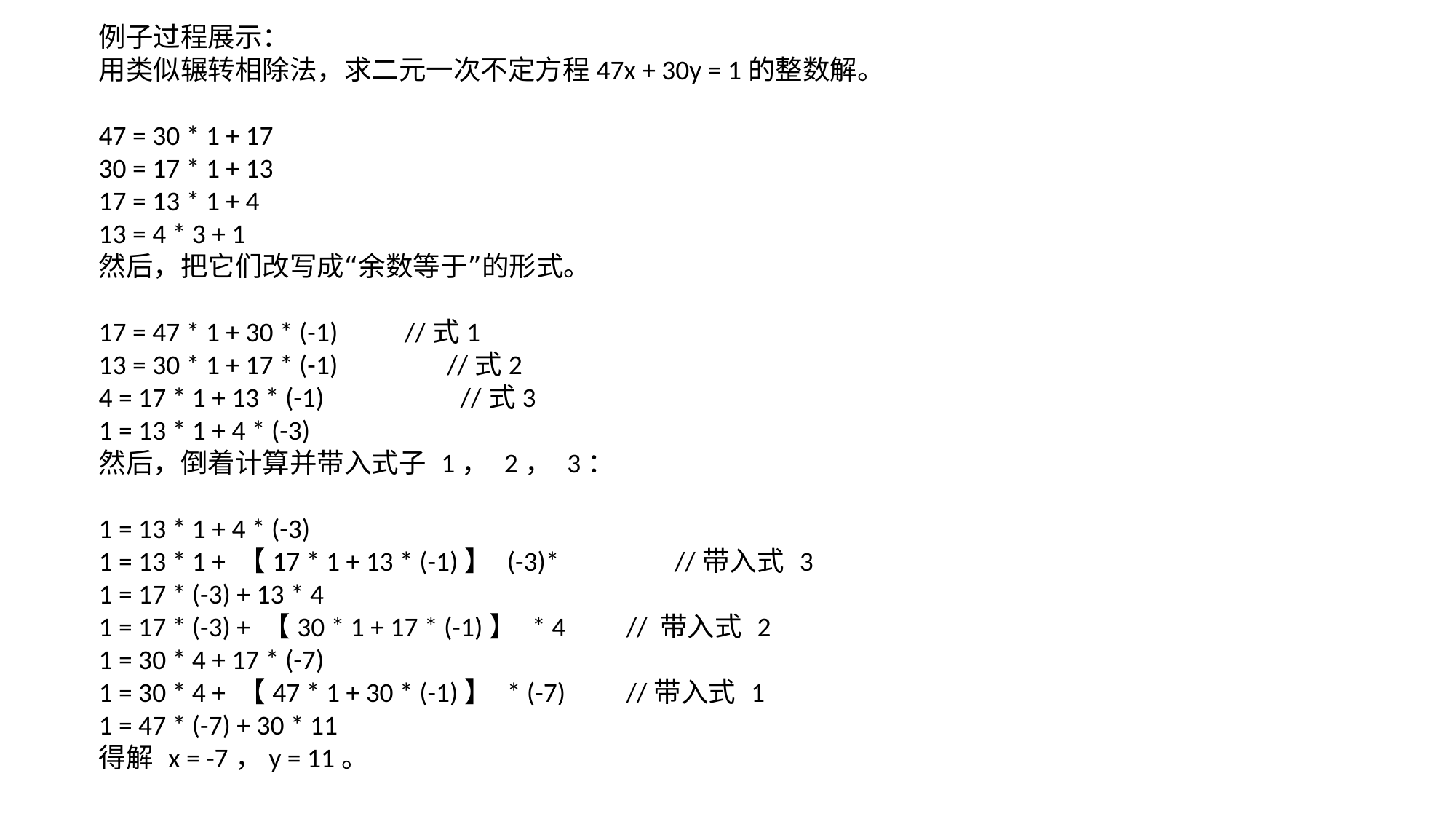

例子过程展示：
用类似辗转相除法，求二元一次不定方程47x + 30y = 1的整数解。

47 = 30 * 1 + 17
30 = 17 * 1 + 13
17 = 13 * 1 + 4
13 = 4 * 3 + 1
然后，把它们改写成“余数等于”的形式。

17 = 47 * 1 + 30 * (-1)    //式1
13 = 30 * 1 + 17 * (-1)    //式2
4 = 17 * 1 + 13 * (-1)     //式3
1 = 13 * 1 + 4 * (-3)
然后，倒着计算并带入式子 1， 2， 3：

1 = 13 * 1 + 4 * (-3)
1 = 13 * 1 + 【17 * 1 + 13 * (-1)】 (-3)*     //带入式 3
1 = 17 * (-3) + 13 * 4
1 = 17 * (-3) + 【30 * 1 + 17 * (-1)】 * 4   // 带入式 2
1 = 30 * 4 + 17 * (-7)
1 = 30 * 4 + 【47 * 1 + 30 * (-1)】 * (-7)   //带入式 1
1 = 47 * (-7) + 30 * 11
得解 x = -7，y = 11。